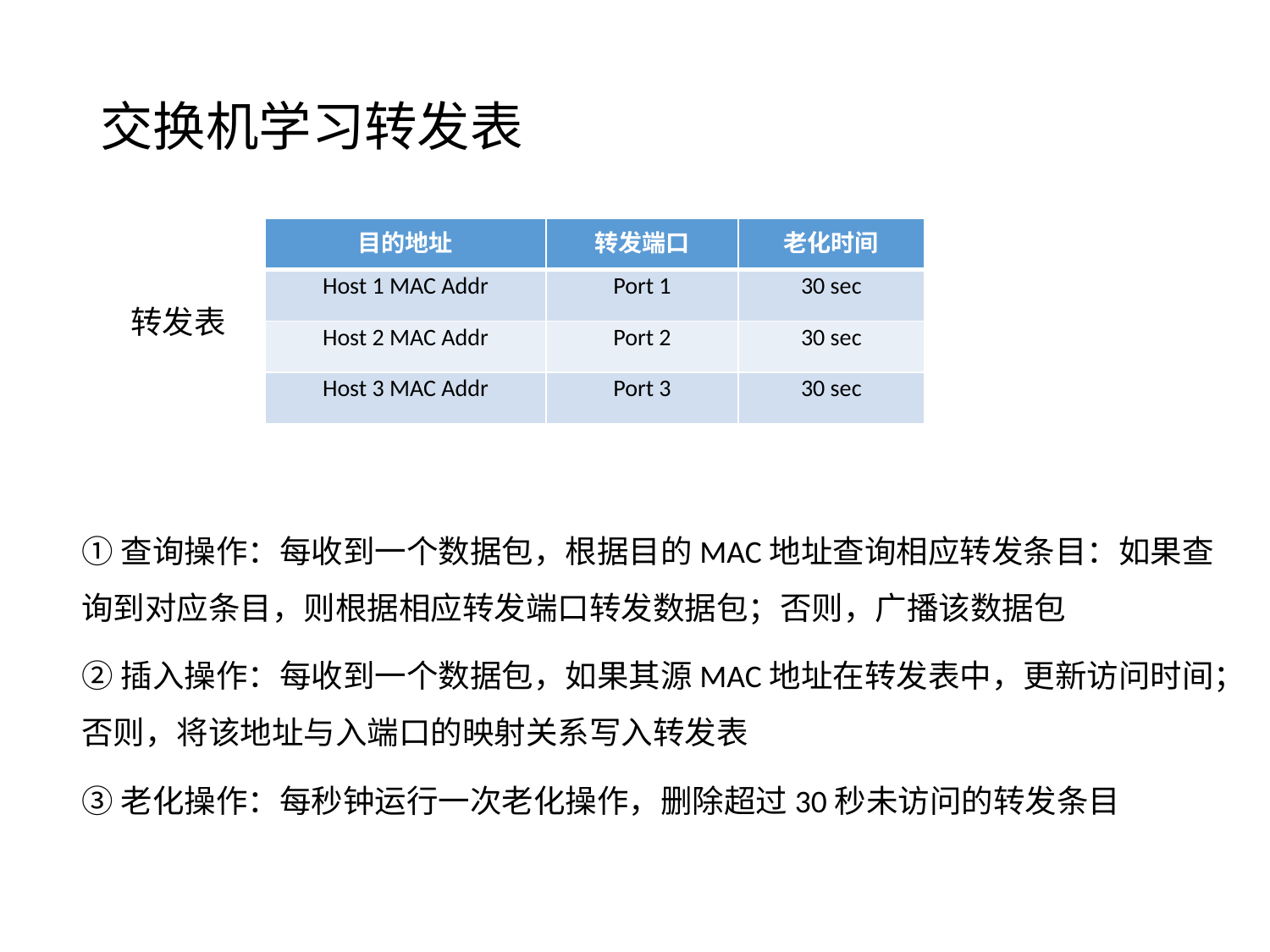

# 交换机学习转发表
| 目的地址 | 转发端口 | 老化时间 |
| --- | --- | --- |
| Host 1 MAC Addr | Port 1 | 30 sec |
| Host 2 MAC Addr | Port 2 | 30 sec |
| Host 3 MAC Addr | Port 3 | 30 sec |
转发表
①查询操作：每收到一个数据包，根据目的MAC地址查询相应转发条目：如果查询到对应条目，则根据相应转发端口转发数据包；否则，广播该数据包
②插入操作：每收到一个数据包，如果其源MAC地址在转发表中，更新访问时间；否则，将该地址与入端口的映射关系写入转发表
③老化操作：每秒钟运行一次老化操作，删除超过30秒未访问的转发条目
18